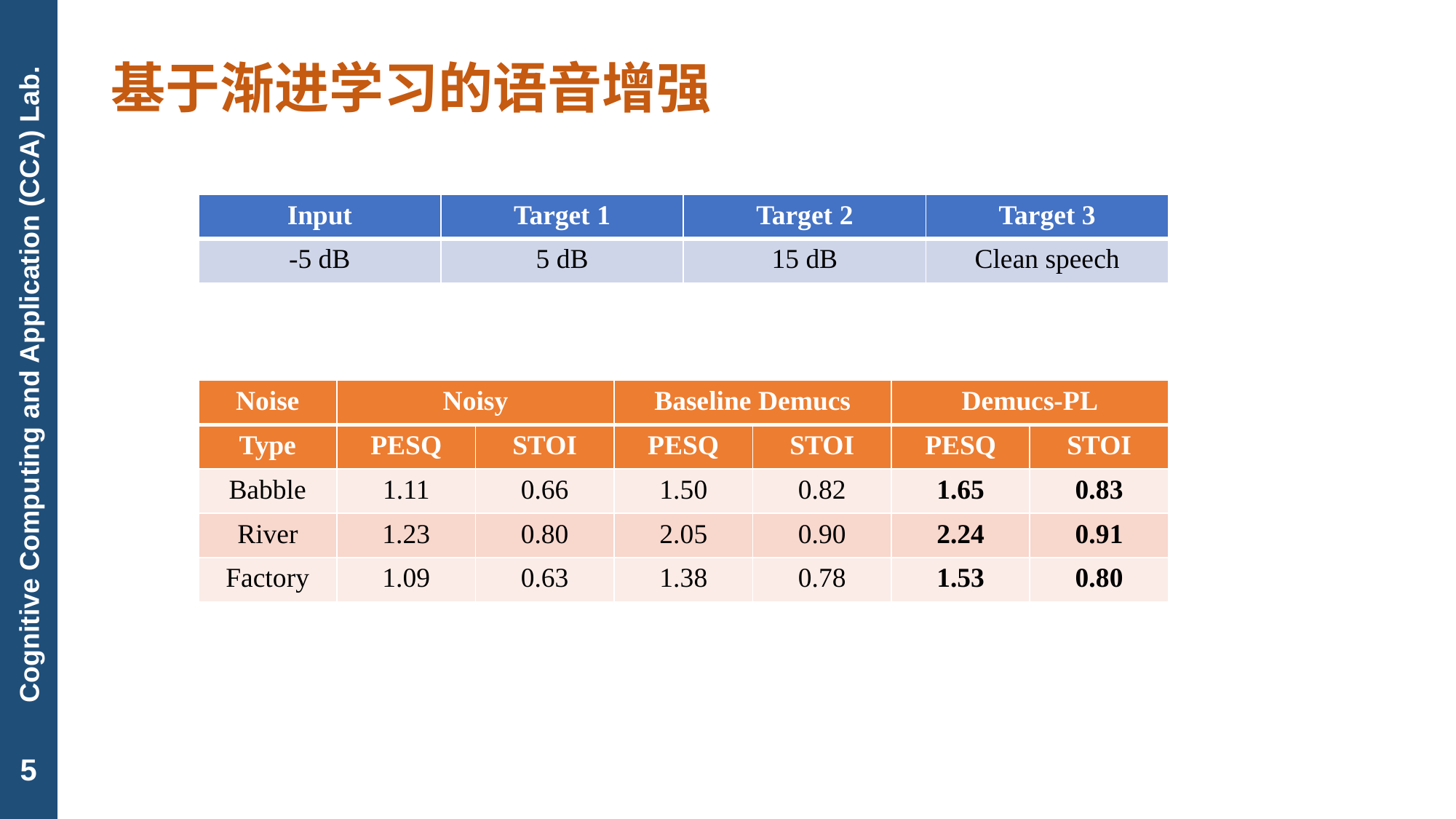

# 基于渐进学习的语音增强
| Input | Target 1 | Target 2 | Target 3 |
| --- | --- | --- | --- |
| -5 dB | 5 dB | 15 dB | Clean speech |
| Noise | Noisy |  | Baseline Demucs |  | Demucs-PL |  |
| --- | --- | --- | --- | --- | --- | --- |
| Type | PESQ | STOI | PESQ | STOI | PESQ | STOI |
| Babble | 1.11 | 0.66 | 1.50 | 0.82 | 1.65 | 0.83 |
| River | 1.23 | 0.80 | 2.05 | 0.90 | 2.24 | 0.91 |
| Factory | 1.09 | 0.63 | 1.38 | 0.78 | 1.53 | 0.80 |
5